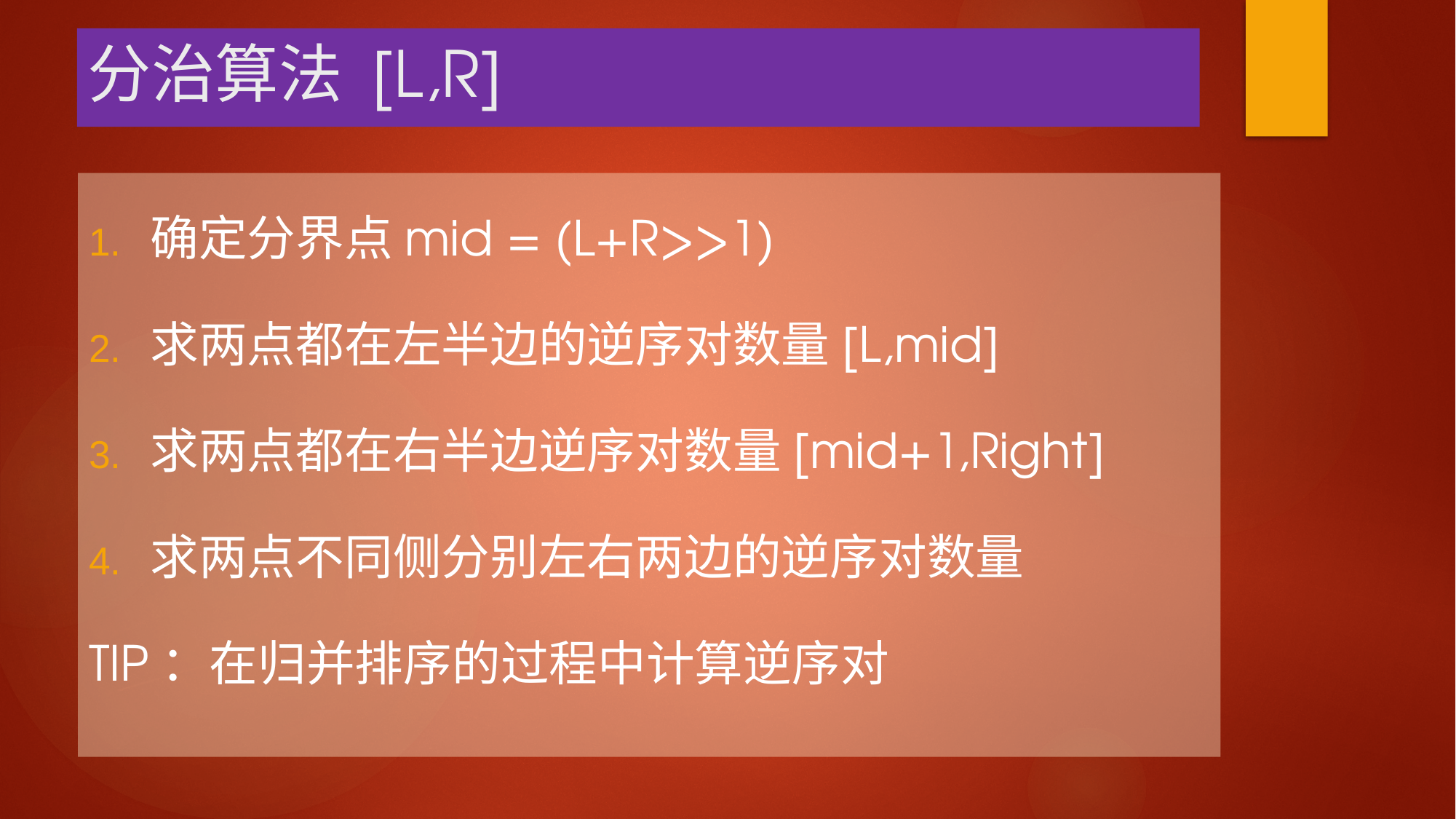

# 分治算法 [L,R]
确定分界点mid = (L+R>>1)
求两点都在左半边的逆序对数量[L,mid]
求两点都在右半边逆序对数量[mid+1,Right]
求两点不同侧分别左右两边的逆序对数量
TIP：在归并排序的过程中计算逆序对